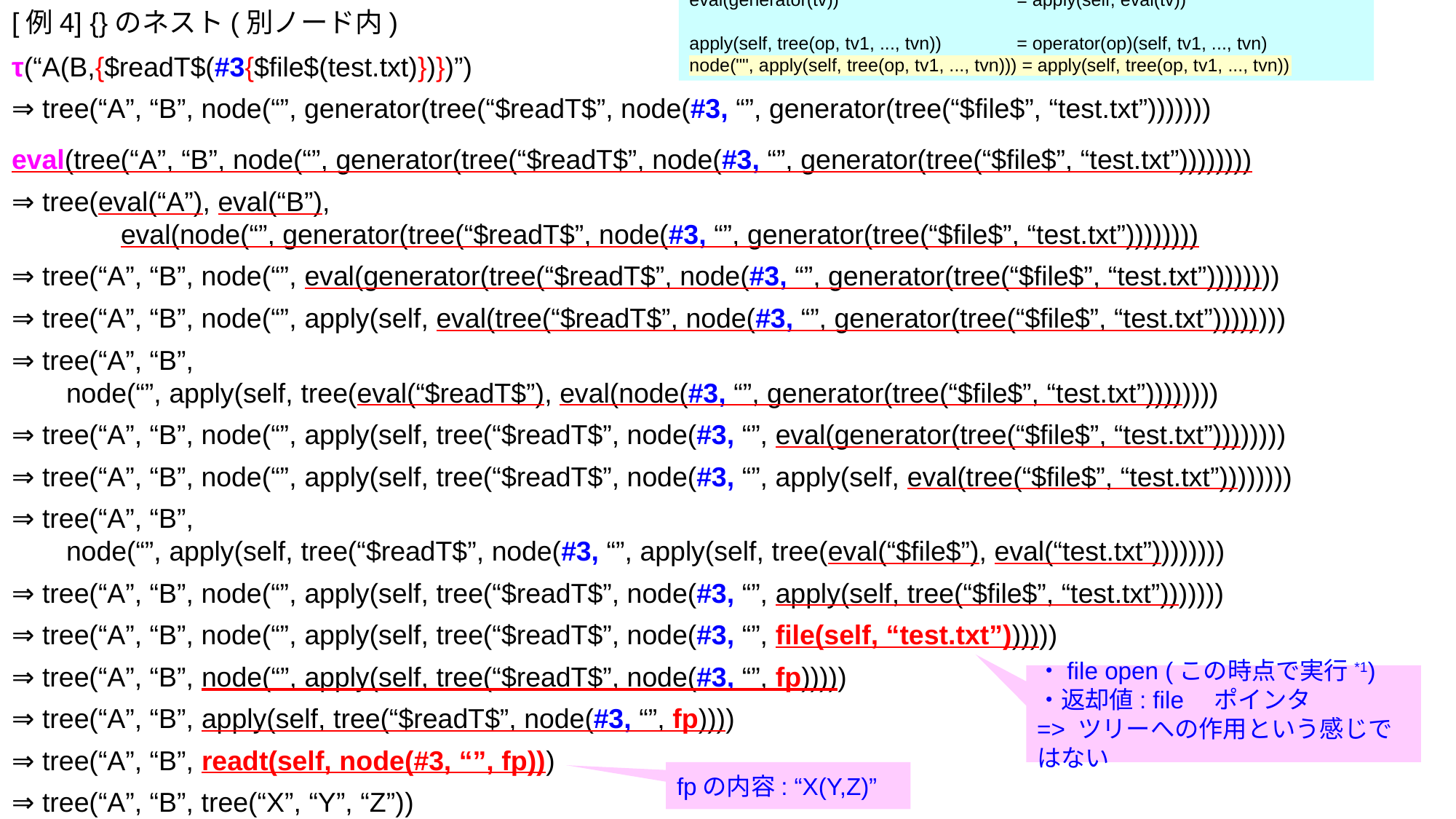

[例4] {}のネスト(別ノード内)
eval(node(head))		= node(head)
eval(node(head, generator(tv)))	= node(head, eval(generator(tv)))
eval(tree(r, tv1, ..., tvn))	= tree(eval(r), eval(tv1), ..., eval(tvn))
eval(generator(tv))		= apply(self, eval(tv))

apply(self, tree(op, tv1, ..., tvn))	= operator(op)(self, tv1, ..., tvn)
node("", apply(self, tree(op, tv1, ..., tvn))) = apply(self, tree(op, tv1, ..., tvn))
τ(“A(B,{$readT$(#3{$file$(test.txt)})})”)
⇒ tree(“A”, “B”, node(“”, generator(tree(“$readT$”, node(#3, “”, generator(tree(“$file$”, “test.txt”)))))))
eval(tree(“A”, “B”, node(“”, generator(tree(“$readT$”, node(#3, “”, generator(tree(“$file$”, “test.txt”))))))))
⇒ tree(eval(“A”), eval(“B”),
	eval(node(“”, generator(tree(“$readT$”, node(#3, “”, generator(tree(“$file$”, “test.txt”))))))))
⇒ tree(“A”, “B”, node(“”, eval(generator(tree(“$readT$”, node(#3, “”, generator(tree(“$file$”, “test.txt”))))))))
⇒ tree(“A”, “B”, node(“”, apply(self, eval(tree(“$readT$”, node(#3, “”, generator(tree(“$file$”, “test.txt”))))))))
⇒ tree(“A”, “B”,
node(“”, apply(self, tree(eval(“$readT$”), eval(node(#3, “”, generator(tree(“$file$”, “test.txt”))))))))
⇒ tree(“A”, “B”, node(“”, apply(self, tree(“$readT$”, node(#3, “”, eval(generator(tree(“$file$”, “test.txt”))))))))
⇒ tree(“A”, “B”, node(“”, apply(self, tree(“$readT$”, node(#3, “”, apply(self, eval(tree(“$file$”, “test.txt”))))))))
⇒ tree(“A”, “B”,
node(“”, apply(self, tree(“$readT$”, node(#3, “”, apply(self, tree(eval(“$file$”), eval(“test.txt”))))))))
⇒ tree(“A”, “B”, node(“”, apply(self, tree(“$readT$”, node(#3, “”, apply(self, tree(“$file$”, “test.txt”)))))))
⇒ tree(“A”, “B”, node(“”, apply(self, tree(“$readT$”, node(#3, “”, file(self, “test.txt”))))))
⇒ tree(“A”, “B”, node(“”, apply(self, tree(“$readT$”, node(#3, “”, fp)))))
⇒ tree(“A”, “B”, apply(self, tree(“$readT$”, node(#3, “”, fp))))
⇒ tree(“A”, “B”, readt(self, node(#3, “”, fp)))
⇒ tree(“A”, “B”, tree(“X”, “Y”, “Z”))
・file open (この時点で実行*1)
・返却値: file　ポインタ
=> ツリーへの作用という感じではない
fpの内容: “X(Y,Z)”